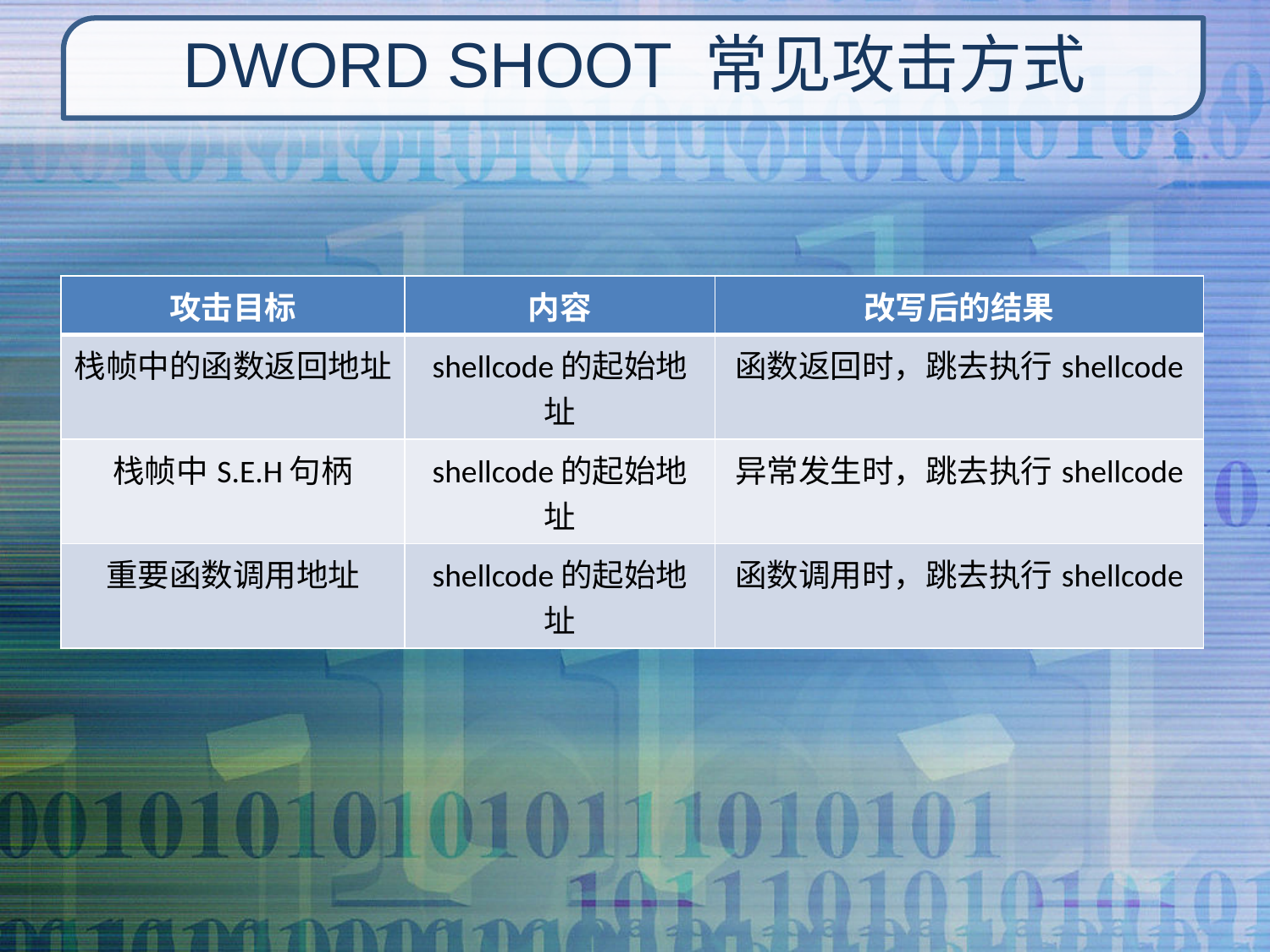

# DWORD SHOOT 常见攻击方式

| 攻击目标 | 内容 | 改写后的结果 |
| --- | --- | --- |
| 栈帧中的函数返回地址 | shellcode的起始地址 | 函数返回时，跳去执行shellcode |
| 栈帧中S.E.H句柄 | shellcode的起始地址 | 异常发生时，跳去执行shellcode |
| 重要函数调用地址 | shellcode的起始地址 | 函数调用时，跳去执行shellcode |